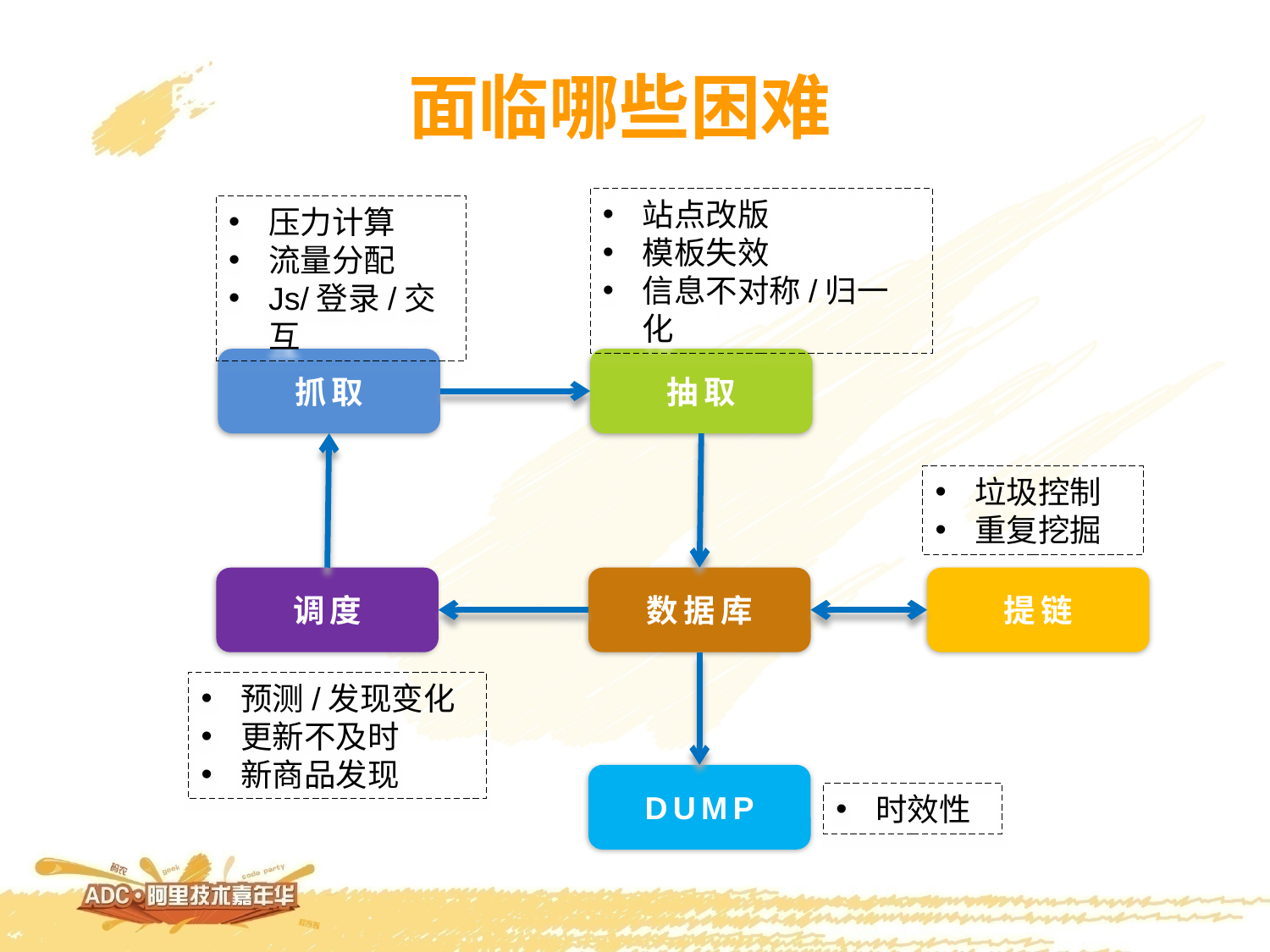

面临哪些困难
站点改版
模板失效
信息不对称/归一化
压力计算
流量分配
Js/登录/交互
抓取
抽取
垃圾控制
重复挖掘
调度
数据库
提链
预测/发现变化
更新不及时
新商品发现
DUMP
时效性